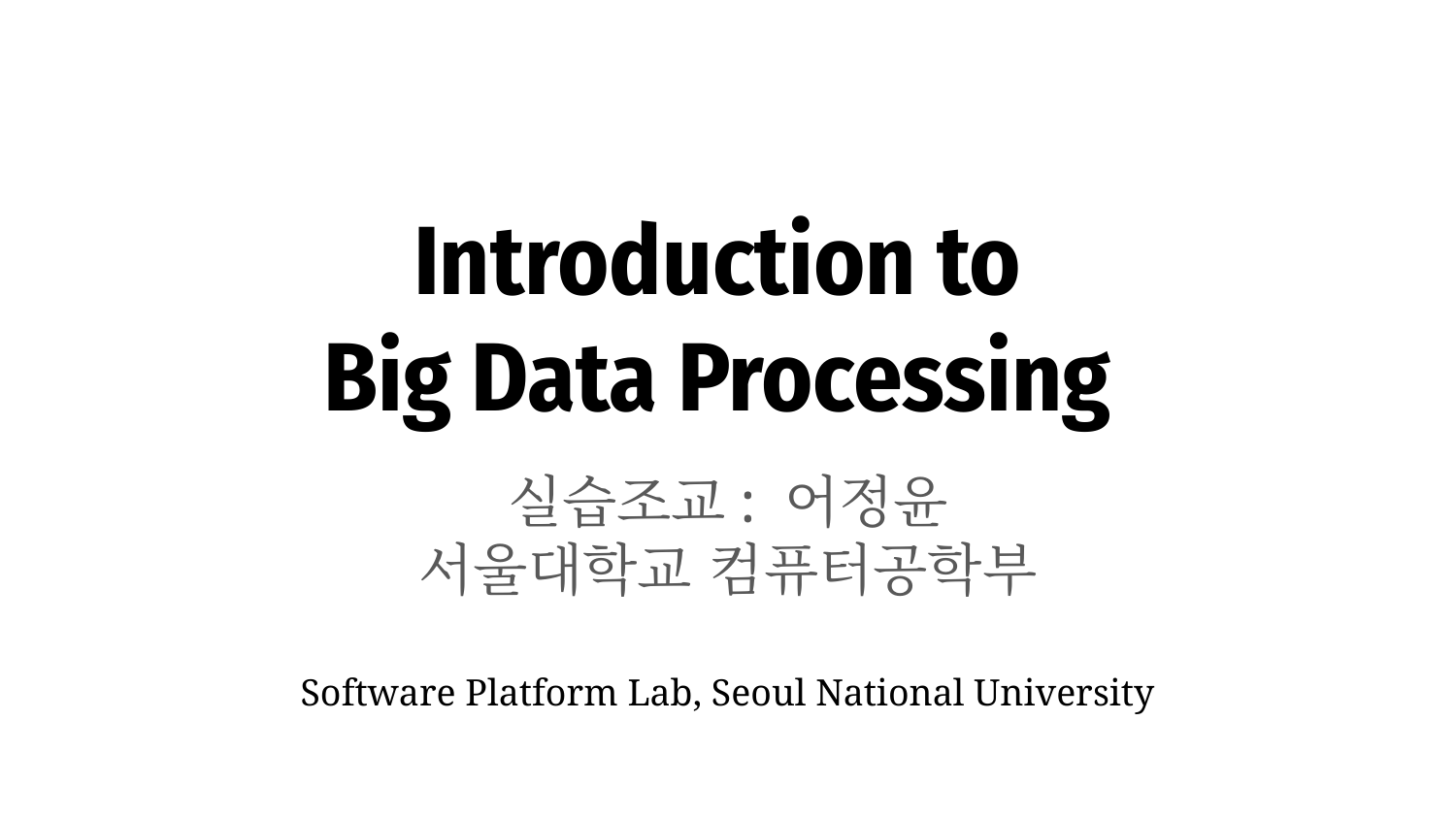

# Introduction to
Big Data Processing
실습조교: 어정윤
서울대학교 컴퓨터공학부

Software Platform Lab, Seoul National University